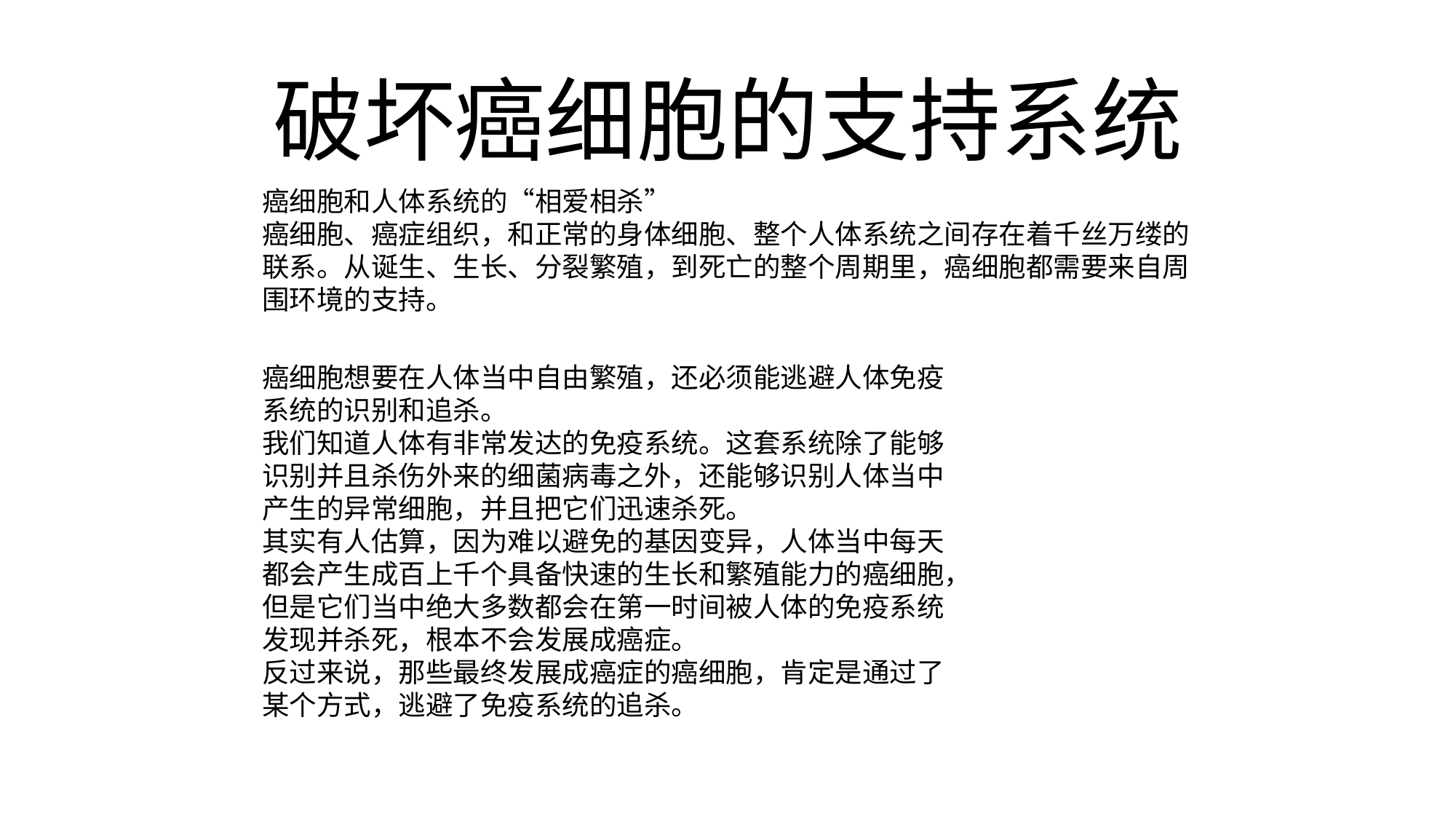

# 破坏癌细胞的支持系统
癌细胞和人体系统的“相爱相杀”
癌细胞、癌症组织，和正常的身体细胞、整个人体系统之间存在着千丝万缕的联系。从诞生、生长、分裂繁殖，到死亡的整个周期里，癌细胞都需要来自周围环境的支持。

癌细胞想要在人体当中自由繁殖，还必须能逃避人体免疫系统的识别和追杀。
我们知道人体有非常发达的免疫系统。这套系统除了能够识别并且杀伤外来的细菌病毒之外，还能够识别人体当中产生的异常细胞，并且把它们迅速杀死。
其实有人估算，因为难以避免的基因变异，人体当中每天都会产生成百上千个具备快速的生长和繁殖能力的癌细胞，但是它们当中绝大多数都会在第一时间被人体的免疫系统发现并杀死，根本不会发展成癌症。
反过来说，那些最终发展成癌症的癌细胞，肯定是通过了某个方式，逃避了免疫系统的追杀。